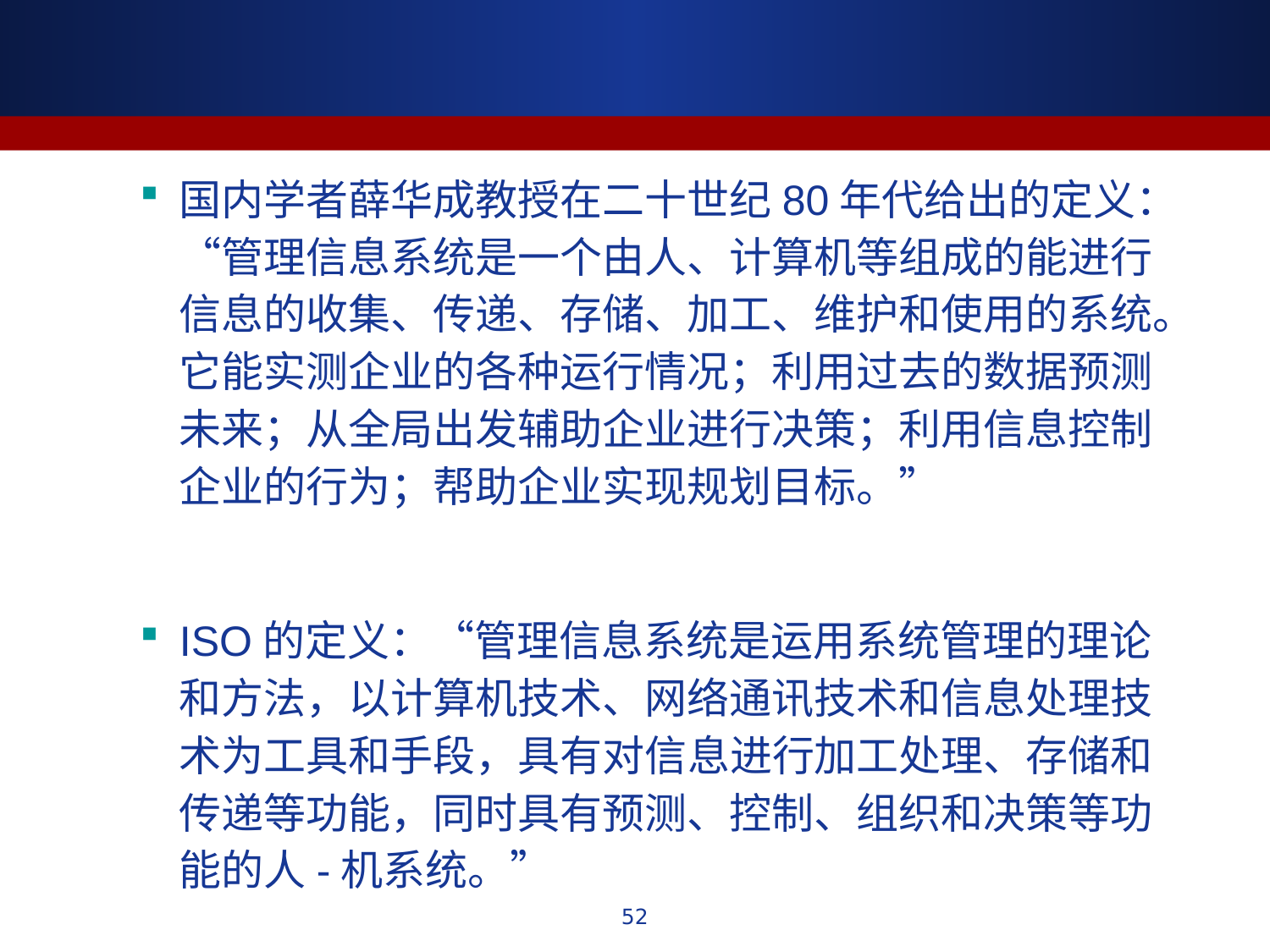

#
国内学者薛华成教授在二十世纪80年代给出的定义：“管理信息系统是一个由人、计算机等组成的能进行信息的收集、传递、存储、加工、维护和使用的系统。它能实测企业的各种运行情况；利用过去的数据预测未来；从全局出发辅助企业进行决策；利用信息控制企业的行为；帮助企业实现规划目标。”

ISO的定义：“管理信息系统是运用系统管理的理论和方法，以计算机技术、网络通讯技术和信息处理技术为工具和手段，具有对信息进行加工处理、存储和传递等功能，同时具有预测、控制、组织和决策等功能的人-机系统。”

52